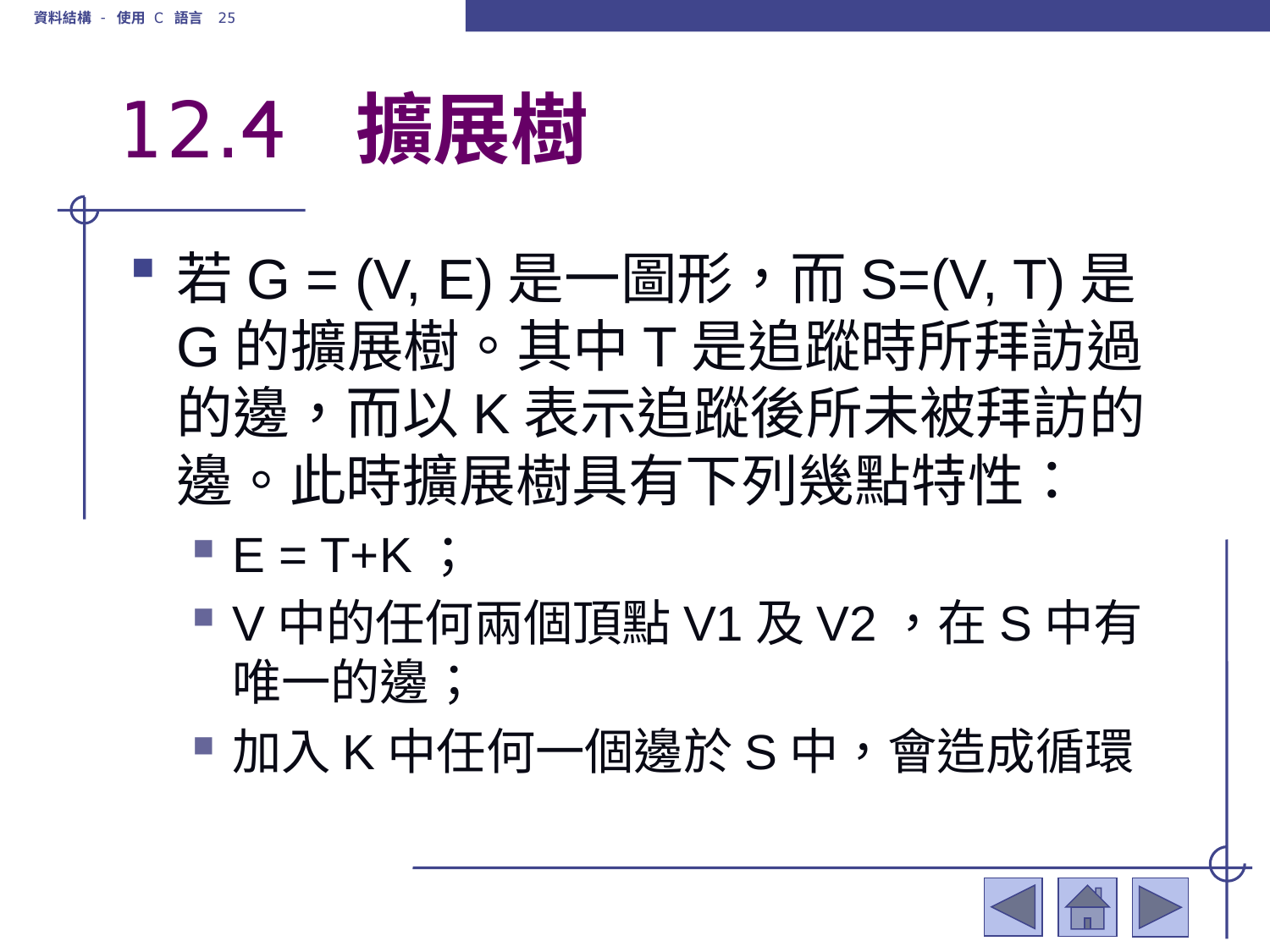

資料結構 - 使用 C 語言   25
# 12.4  擴展樹
若G = (V, E)是一圖形，而S=(V, T)是G的擴展樹。其中T是追蹤時所拜訪過的邊，而以K表示追蹤後所未被拜訪的邊。此時擴展樹具有下列幾點特性：
E = T+K；
V中的任何兩個頂點V1及V2，在S中有唯一的邊；
加入K中任何一個邊於S中，會造成循環